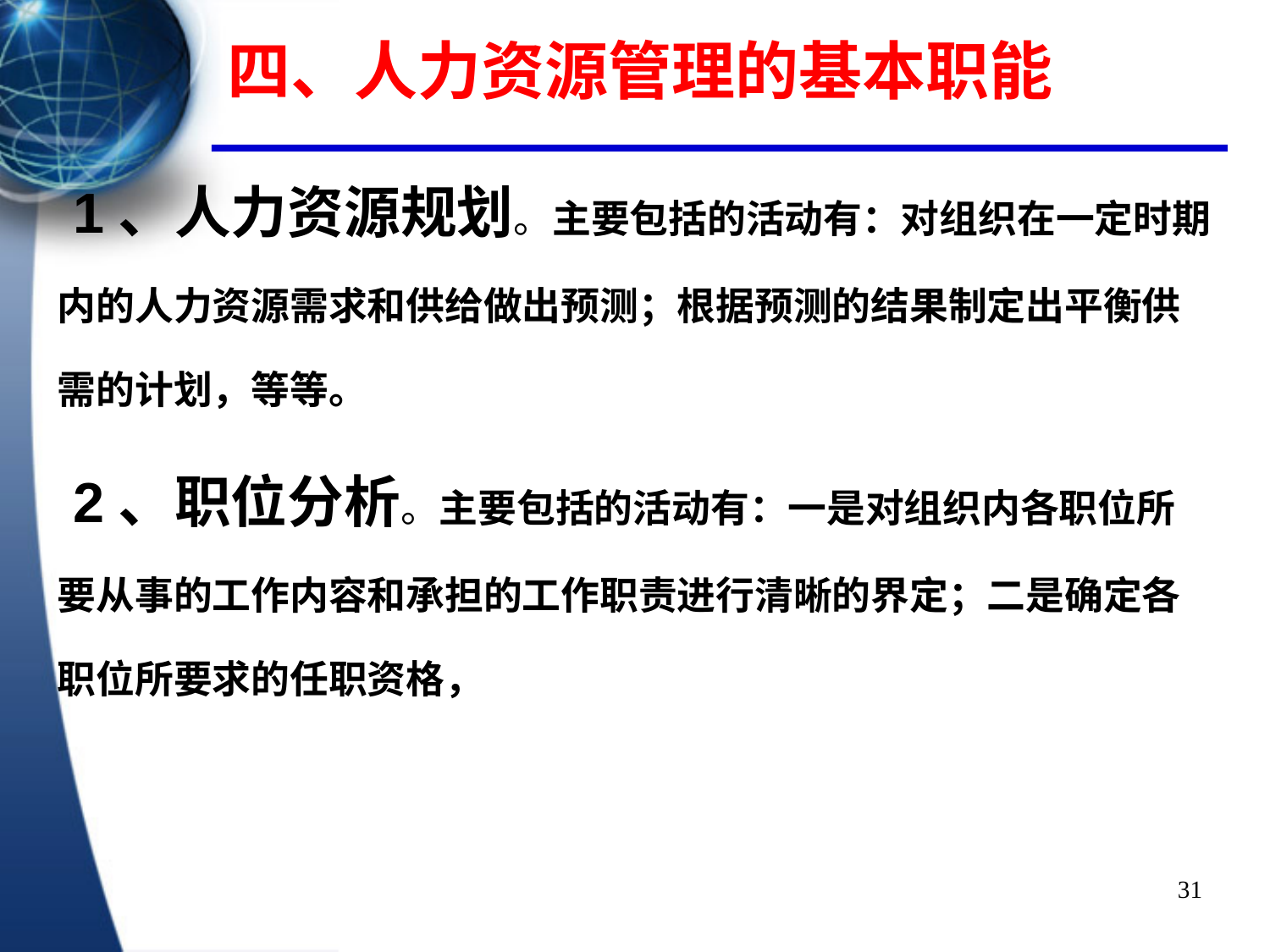

四、人力资源管理的基本职能
 1、人力资源规划。主要包括的活动有：对组织在一定时期内的人力资源需求和供给做出预测；根据预测的结果制定出平衡供需的计划，等等。
 2、职位分析。主要包括的活动有：一是对组织内各职位所要从事的工作内容和承担的工作职责进行清晰的界定；二是确定各职位所要求的任职资格，
31